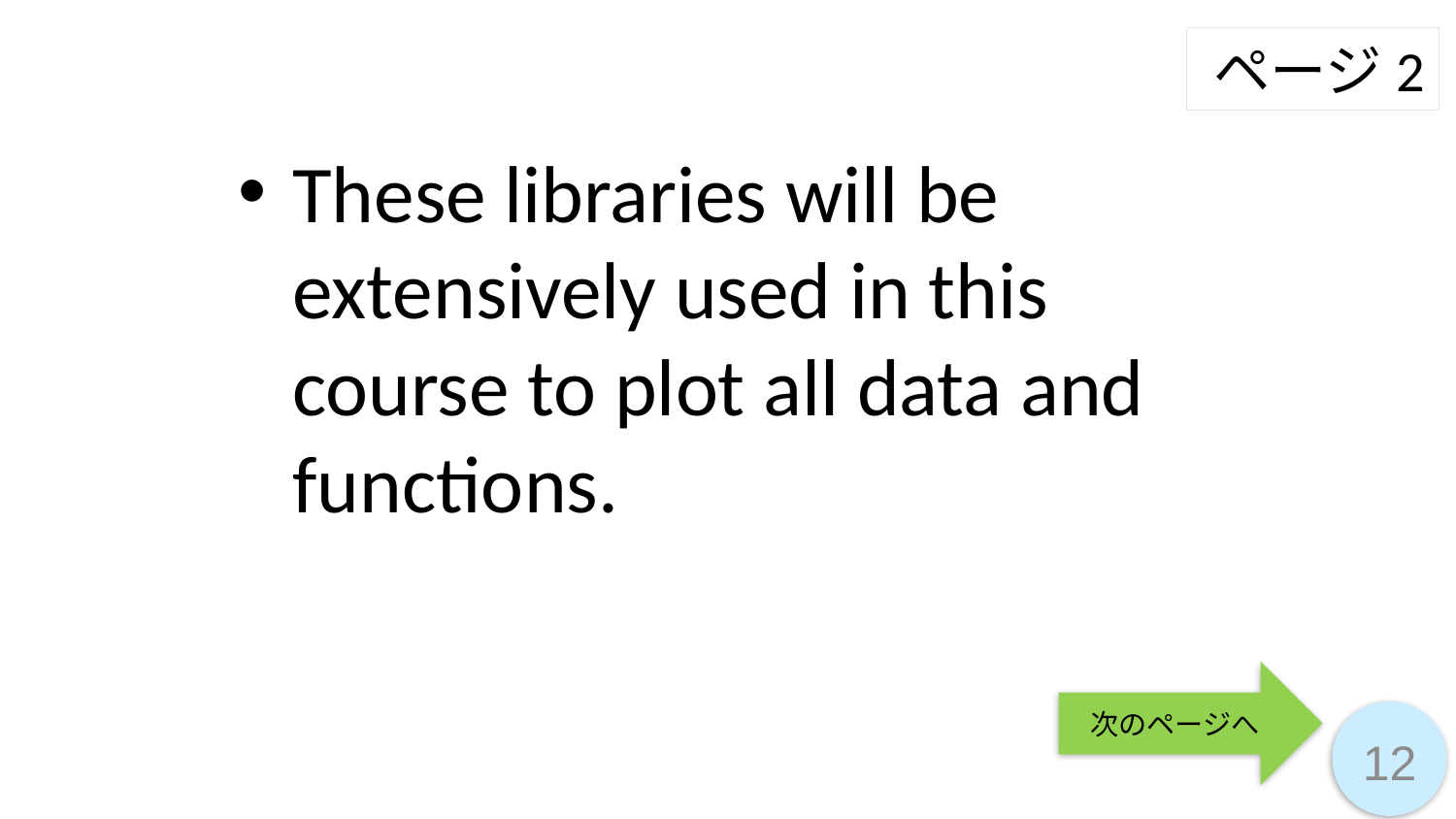

ページ2
These libraries will be extensively used in this course to plot all data and functions.
次のページへ
12